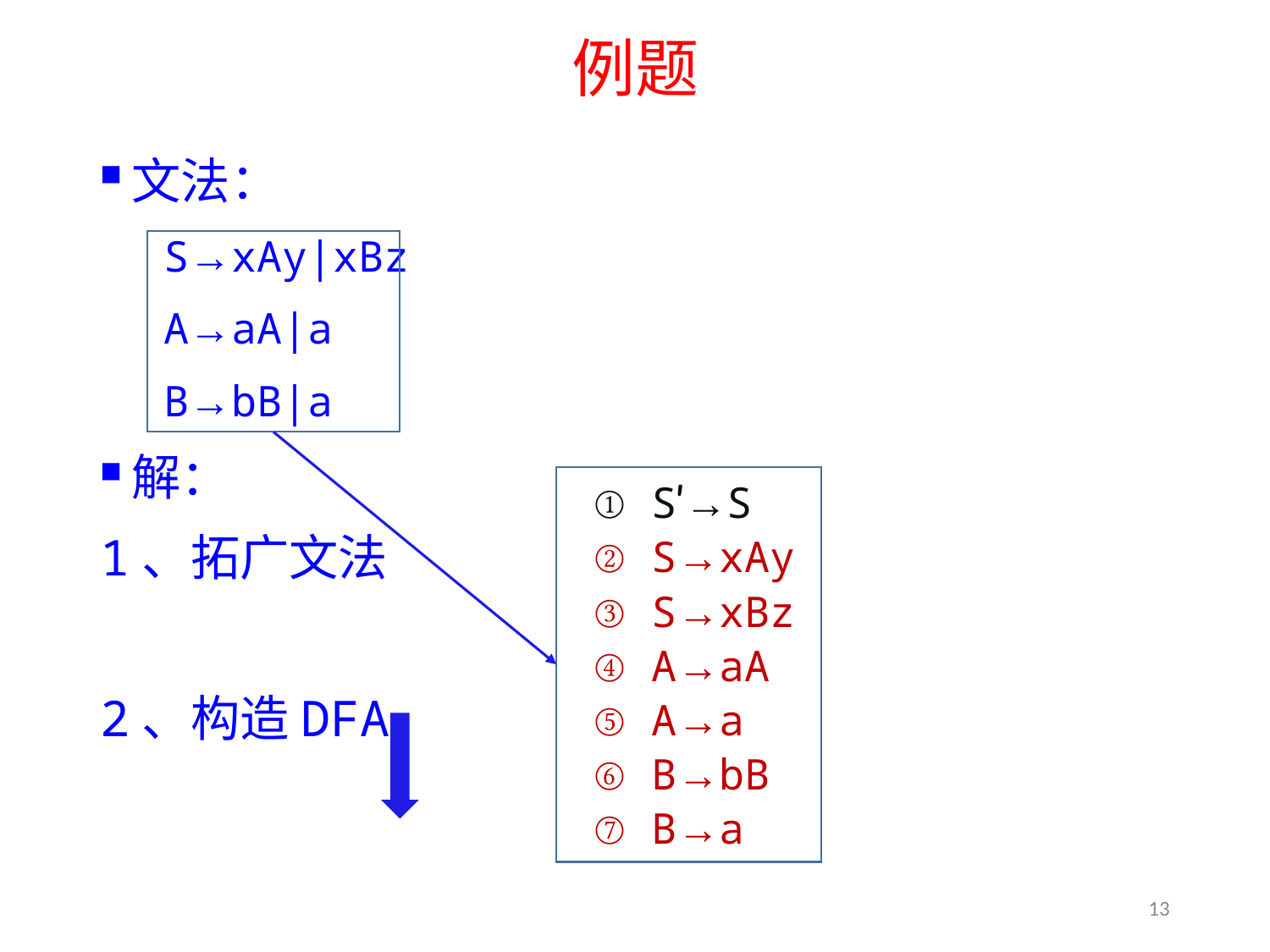

# 例题
文法：
S→xAy|xBz
A→aA|a
B→bB|a
解：
1、拓广文法

2、构造DFA

 ① S’→S
 ② S→xAy
 ③ S→xBz
 ④ A→aA
 ⑤ A→a
 ⑥ B→bB
 ⑦ B→a

13